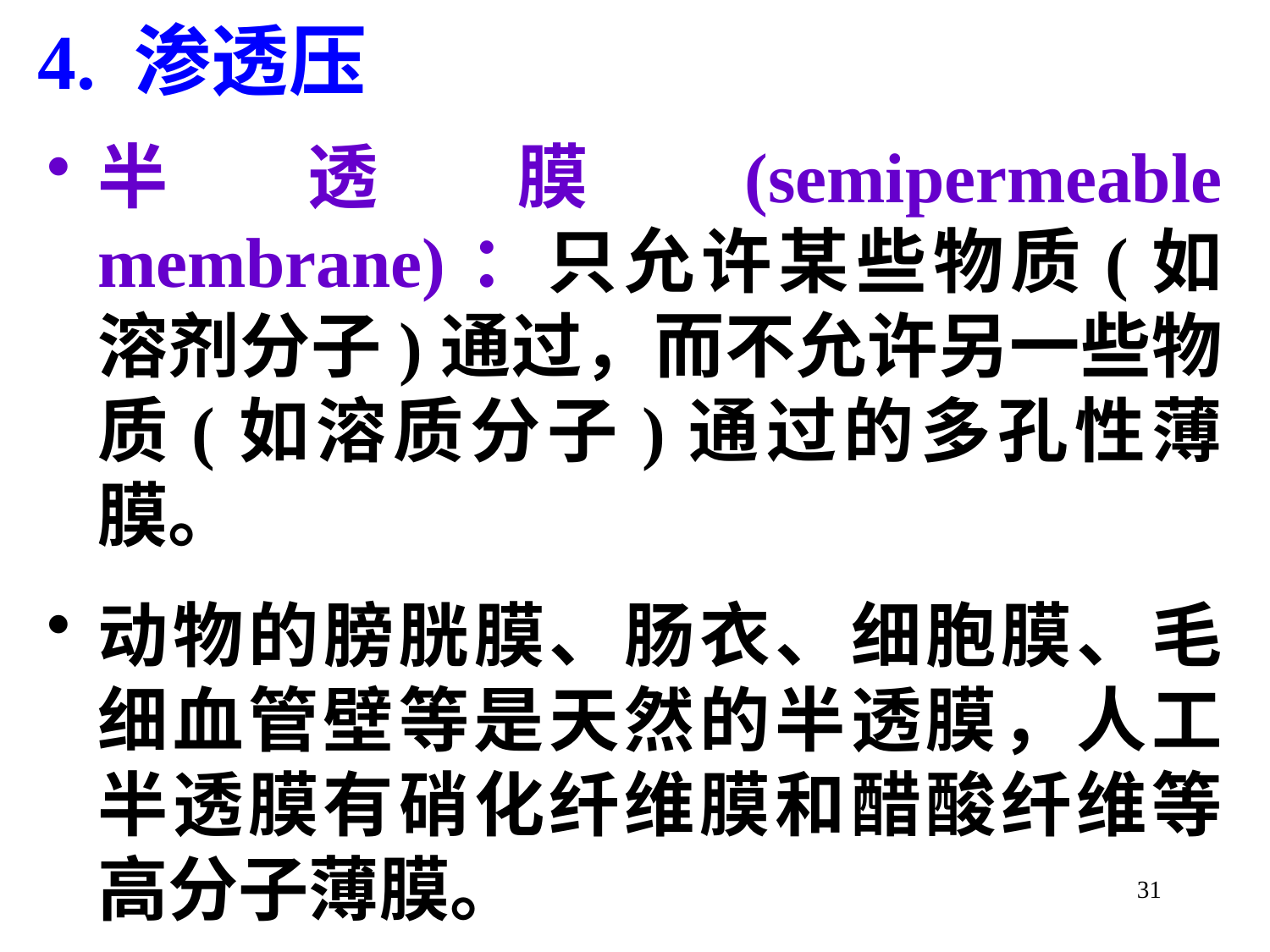

4. 渗透压
半透膜(semipermeable membrane)：只允许某些物质(如溶剂分子)通过，而不允许另一些物质(如溶质分子)通过的多孔性薄膜。
动物的膀胱膜、肠衣、细胞膜、毛细血管壁等是天然的半透膜，人工半透膜有硝化纤维膜和醋酸纤维等高分子薄膜。
31